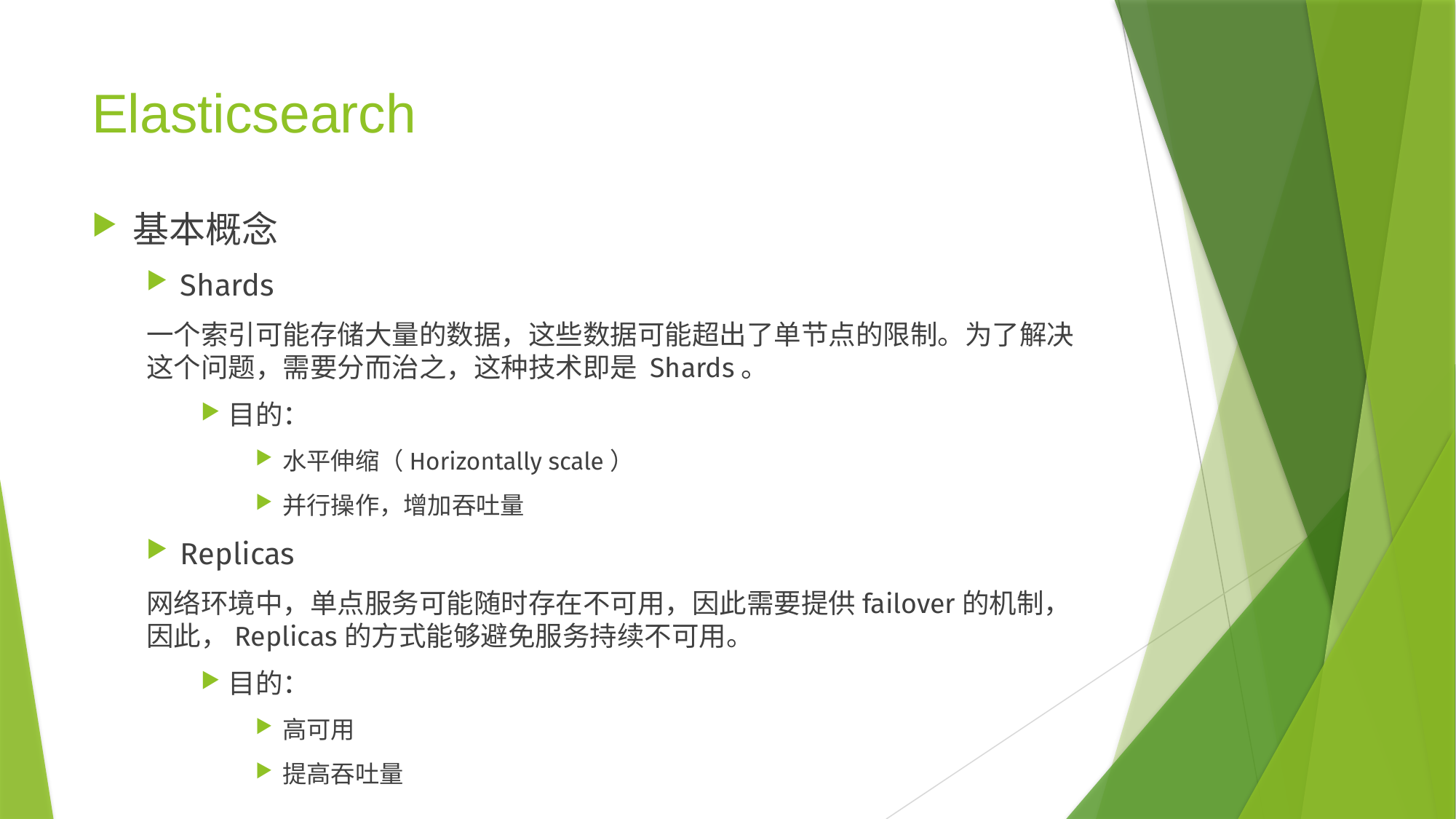

# Elasticsearch
基本概念
Shards
一个索引可能存储大量的数据，这些数据可能超出了单节点的限制。为了解决这个问题，需要分而治之，这种技术即是 Shards。
目的：
水平伸缩（Horizontally scale）
并行操作，增加吞吐量
Replicas
网络环境中，单点服务可能随时存在不可用，因此需要提供failover的机制，因此，Replicas的方式能够避免服务持续不可用。
目的：
高可用
提高吞吐量